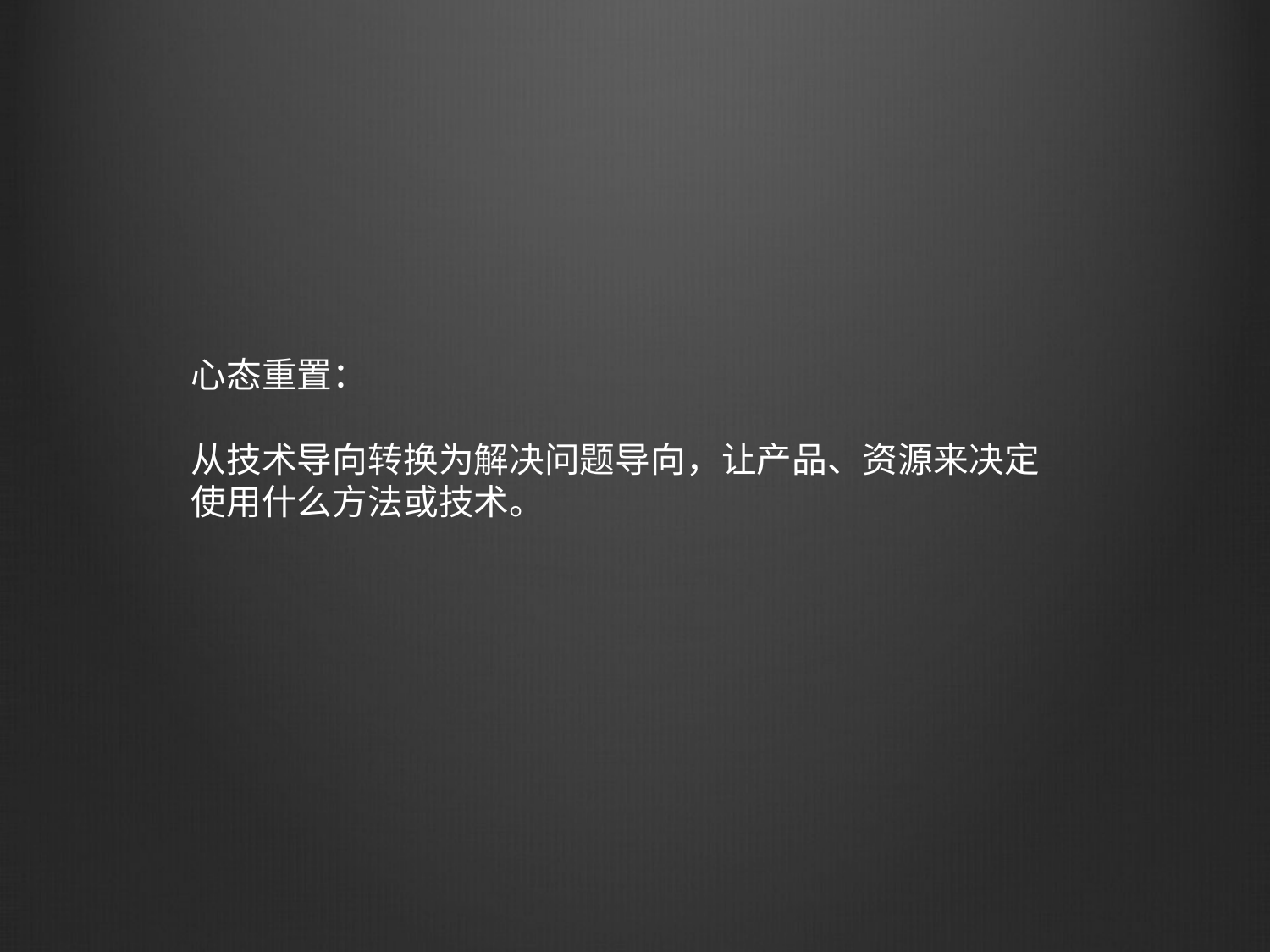

心态重置：

从技术导向转换为解决问题导向，让产品、资源来决定使用什么方法或技术。